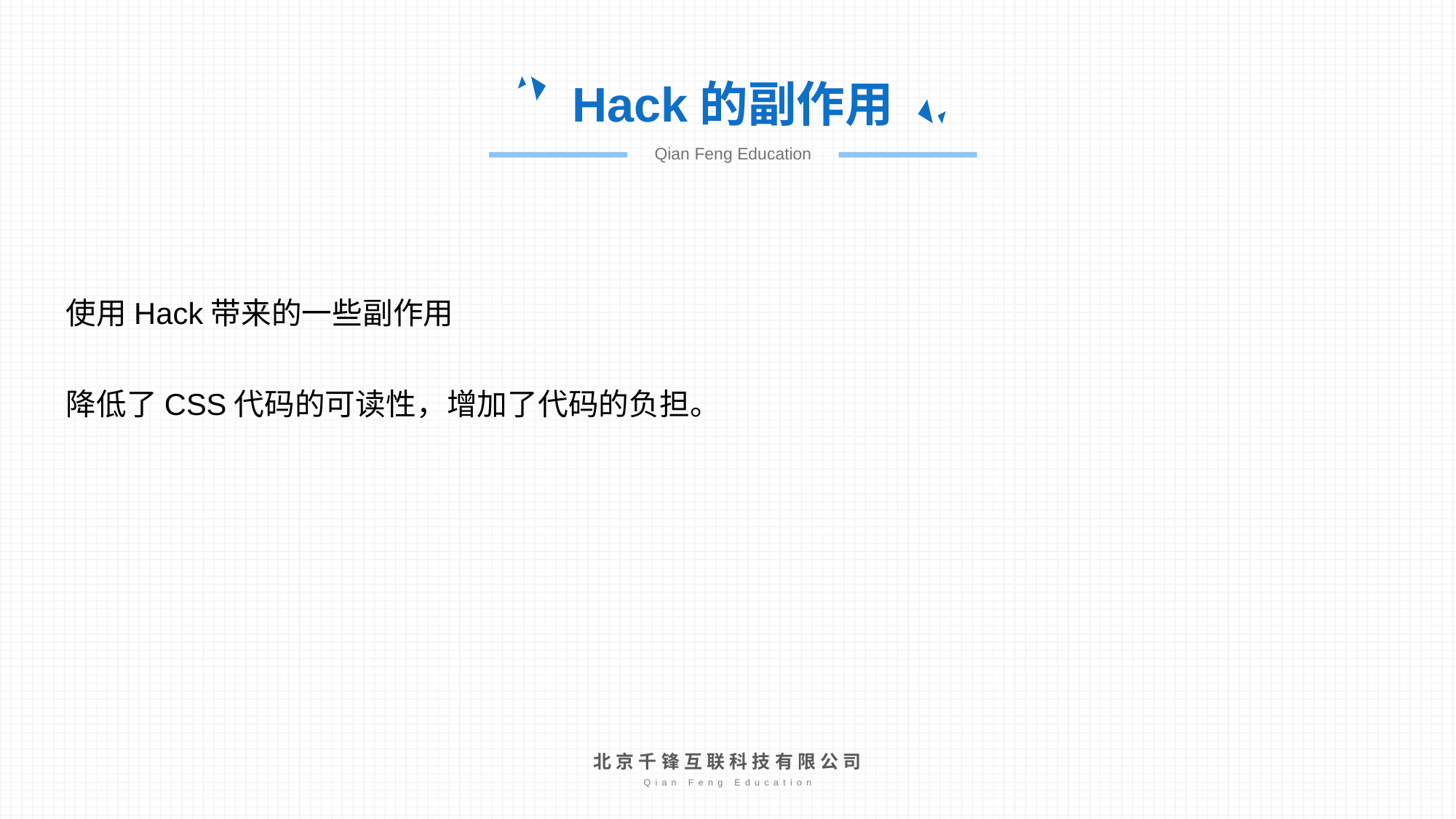

Hack的副作用

Qian Feng Education

使用Hack带来的一些副作用
降低了CSS代码的可读性，增加了代码的负担。
北京千锋互联科技有限公司
Qian Feng Education